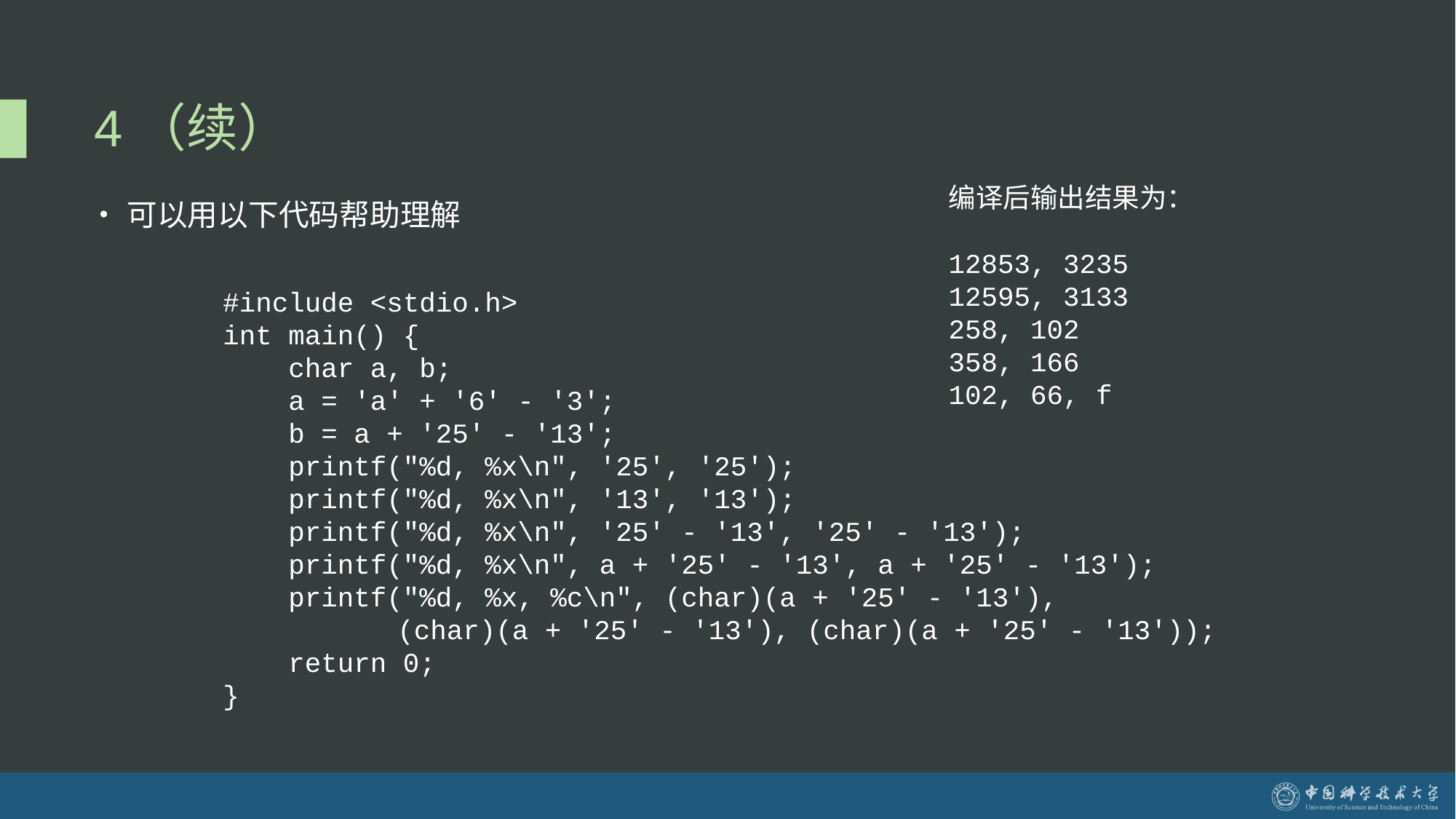

# 4（续）
编译后输出结果为：

12853, 3235
12595, 3133
258, 102
358, 166
102, 66, f
可以用以下代码帮助理解
#include <stdio.h>
int main() {
    char a, b;
    a = 'a' + '6' - '3';
    b = a + '25' - '13';
    printf("%d, %x\n", '25', '25');
    printf("%d, %x\n", '13', '13');
    printf("%d, %x\n", '25' - '13', '25' - '13');
    printf("%d, %x\n", a + '25' - '13', a + '25' - '13');
    printf("%d, %x, %c\n", (char)(a + '25' - '13'),
	    (char)(a + '25' - '13'), (char)(a + '25' - '13'));
    return 0;
}